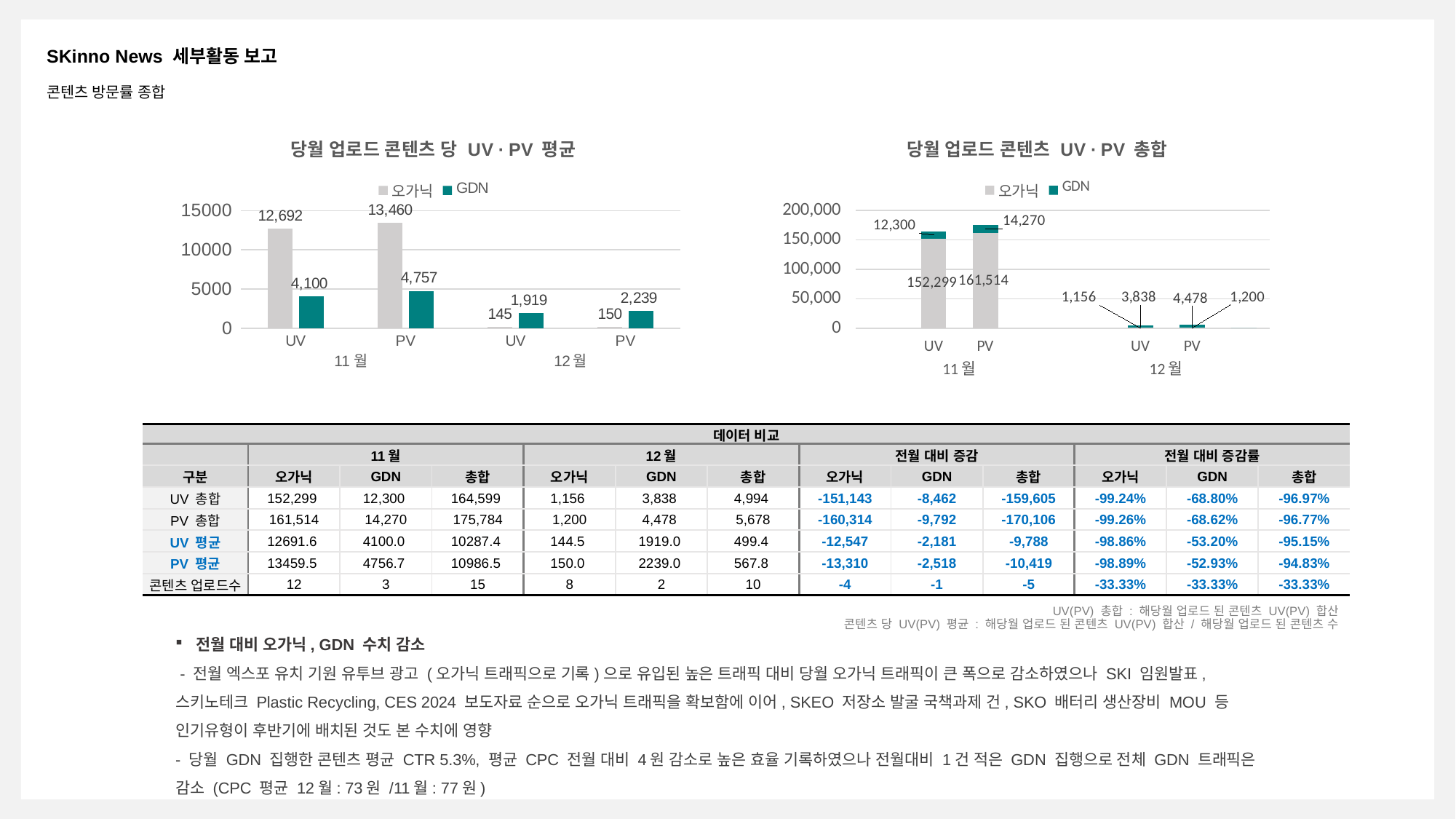

SKinno News 세부활동 보고
콘텐츠 방문률 종합

### Chart: 당월 업로드 콘텐츠 UV · PV 총합

| Category | 오가닉 | GDN |
|---|---|---|
|  | None | None |
| UV | 152299.0 | 12300.0 |
| PV | 161514.0 | 14270.0 |
|  | None | None |
|  | None | None |
| UV | 1156.0 | 3838.0 |
| PV | 1200.0 | 4478.0 |
|   | 0.0 | 0.0 |

### Chart: 당월 업로드 콘텐츠 당 UV · PV 평균

| Category | 오가닉 | GDN |
|---|---|---|
| UV | 12691.583333333334 | 4100.0 |
| PV | 13459.5 | 4756.666666666667 |
| UV | 144.5 | 1919.0 |
| PV | 150.0 | 2239.0 |
| 데이터 비교 |  |  |  |  |  |  |  |  |  |  |  |  |
| --- | --- | --- | --- | --- | --- | --- | --- | --- | --- | --- | --- | --- |
|  | 11월 |  |  | 12월 |  |  | 전월 대비 증감 |  |  | 전월 대비 증감률 |  |  |
| 구분 | 오가닉 | GDN | 총합 | 오가닉 | GDN | 총합 | 오가닉 | GDN | 총합 | 오가닉 | GDN | 총합 |
| UV 총합 | 152,299 | 12,300 | 164,599 | 1,156 | 3,838 | 4,994 | -151,143 | -8,462 | -159,605 | -99.24% | -68.80% | -96.97% |
| PV 총합 | 161,514 | 14,270 | 175,784 | 1,200 | 4,478 | 5,678 | -160,314 | -9,792 | -170,106 | -99.26% | -68.62% | -96.77% |
| UV 평균 | 12691.6 | 4100.0 | 10287.4 | 144.5 | 1919.0 | 499.4 | -12,547 | -2,181 | -9,788 | -98.86% | -53.20% | -95.15% |
| PV 평균 | 13459.5 | 4756.7 | 10986.5 | 150.0 | 2239.0 | 567.8 | -13,310 | -2,518 | -10,419 | -98.89% | -52.93% | -94.83% |
| 콘텐츠 업로드수 | 12 | 3 | 15 | 8 | 2 | 10 | -4 | -1 | -5 | -33.33% | -33.33% | -33.33% |
UV(PV) 총합 : 해당월 업로드 된 콘텐츠 UV(PV) 합산
콘텐츠 당 UV(PV) 평균 : 해당월 업로드 된 콘텐츠 UV(PV) 합산 / 해당월 업로드 된 콘텐츠 수
전월 대비 오가닉, GDN 수치 감소
 - 전월 엑스포 유치 기원 유투브 광고 (오가닉 트래픽으로 기록)으로 유입된 높은 트래픽 대비 당월 오가닉 트래픽이 큰 폭으로 감소하였으나 SKI 임원발표, 스키노테크 Plastic Recycling, CES 2024 보도자료 순으로 오가닉 트래픽을 확보함에 이어, SKEO 저장소 발굴 국책과제 건, SKO 배터리 생산장비 MOU 등 인기유형이 후반기에 배치된 것도 본 수치에 영향
- 당월 GDN 집행한 콘텐츠 평균 CTR 5.3%, 평균 CPC 전월 대비 4원 감소로 높은 효율 기록하였으나 전월대비 1건 적은 GDN 집행으로 전체 GDN 트래픽은 감소 (CPC 평균 12월: 73원 /11월: 77원)